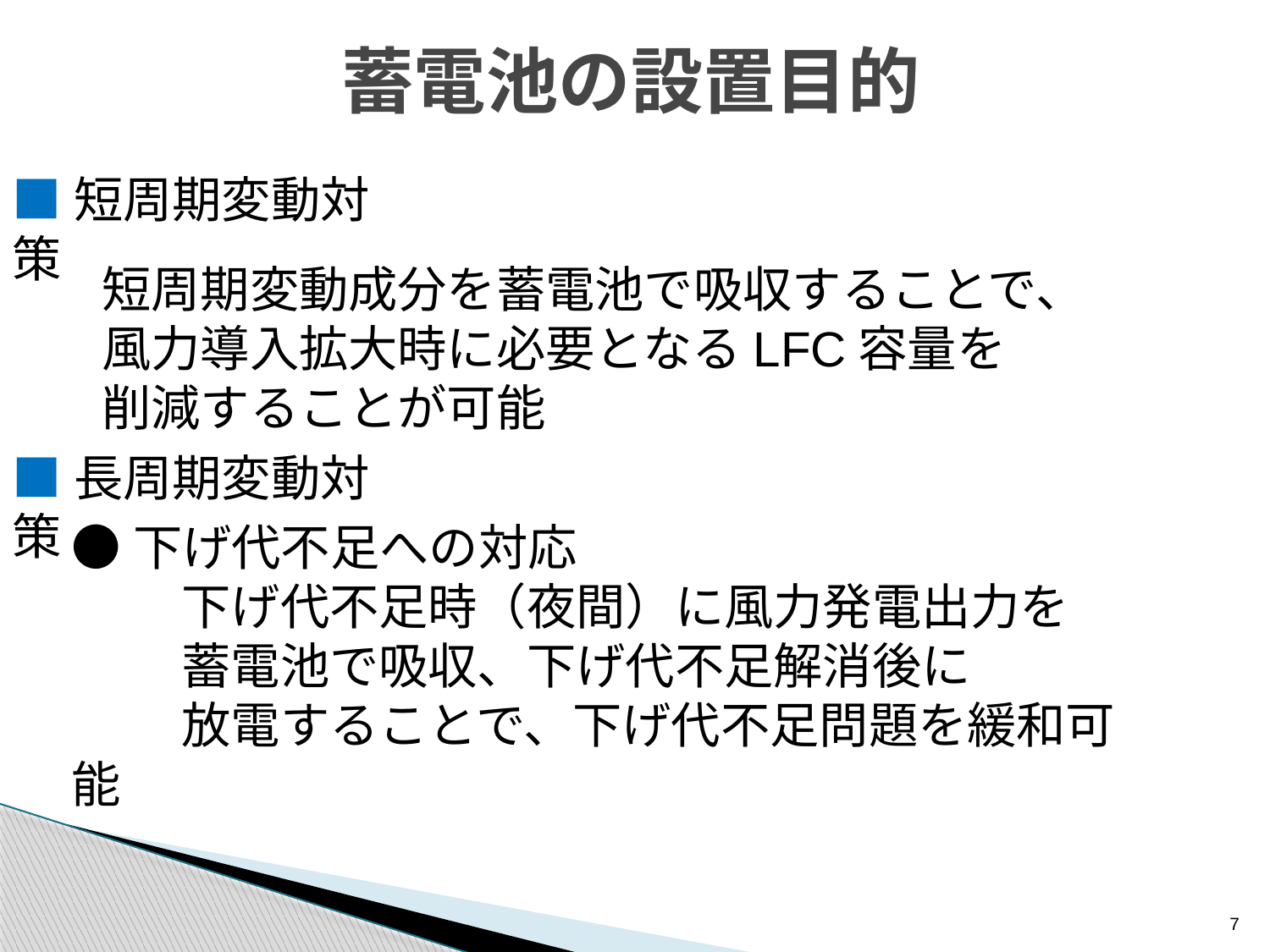

# 蓄電池の設置目的
■短周期変動対策
短周期変動成分を蓄電池で吸収することで、
風力導入拡大時に必要となるLFC容量を
削減することが可能
■長周期変動対策
●下げ代不足への対応
　　 下げ代不足時（夜間）に風力発電出力を
　　 蓄電池で吸収、下げ代不足解消後に
　　 放電することで、下げ代不足問題を緩和可能
7